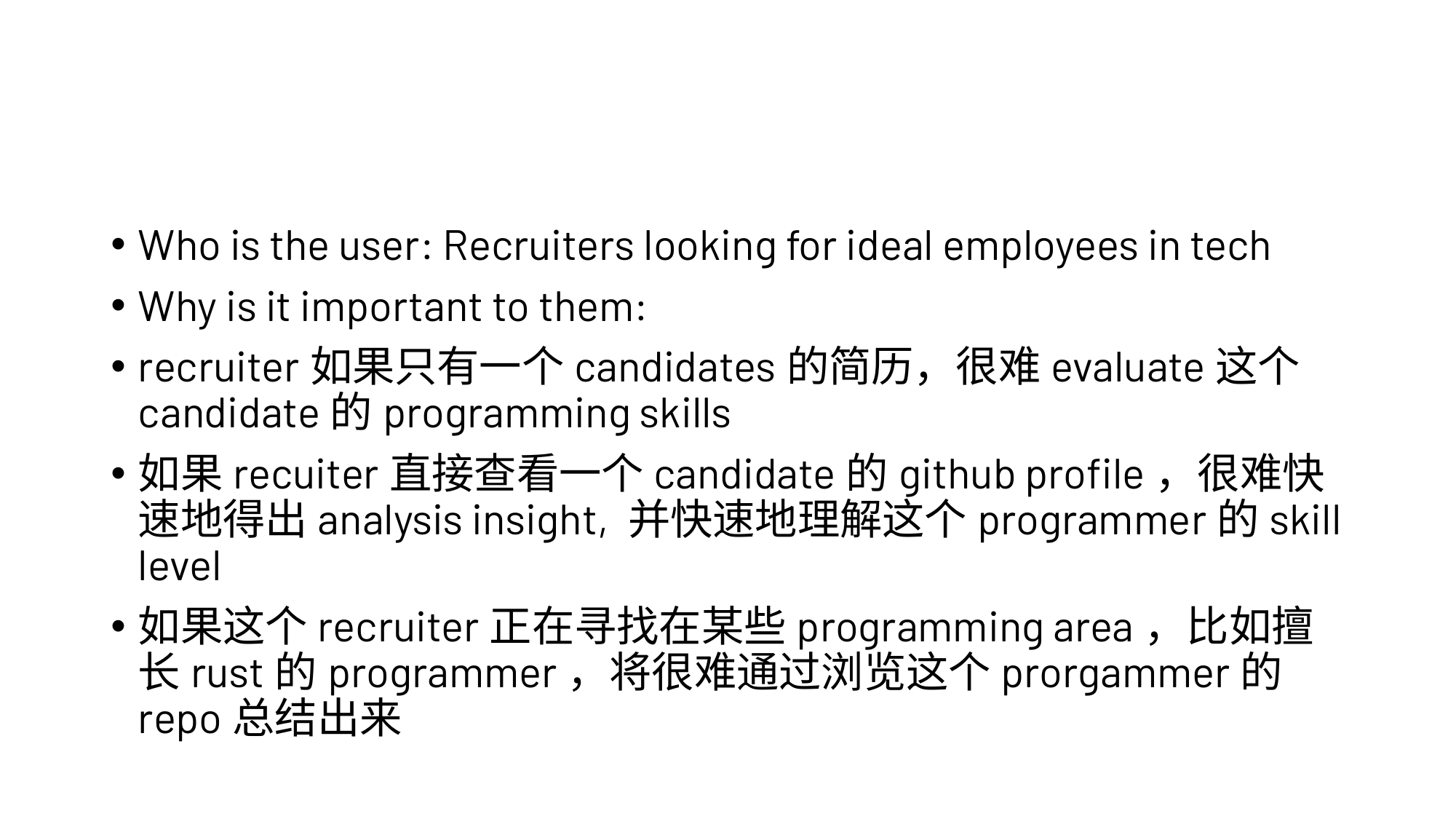

#
Who is the user: Recruiters looking for ideal employees in tech
Why is it important to them:
recruiter如果只有一个candidates的简历，很难evaluate这个candidate的programming skills
如果recuiter直接查看一个candidate的github profile，很难快速地得出analysis insight, 并快速地理解这个programmer的skill level
如果这个recruiter正在寻找在某些programming area，比如擅长rust的programmer，将很难通过浏览这个prorgammer的repo总结出来